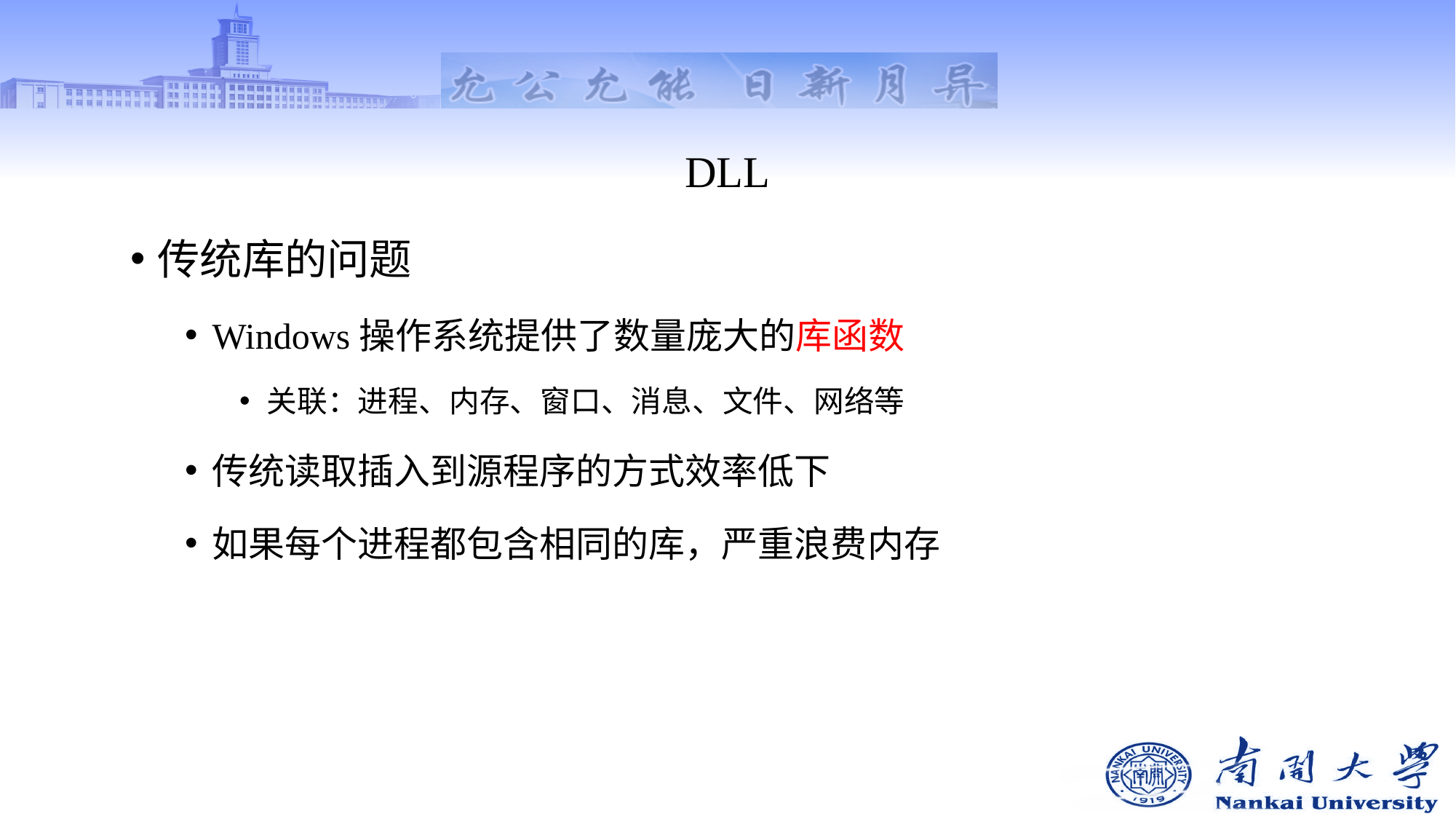

# DLL
传统库的问题
Windows操作系统提供了数量庞大的库函数
关联：进程、内存、窗口、消息、文件、网络等
传统读取插入到源程序的方式效率低下
如果每个进程都包含相同的库，严重浪费内存